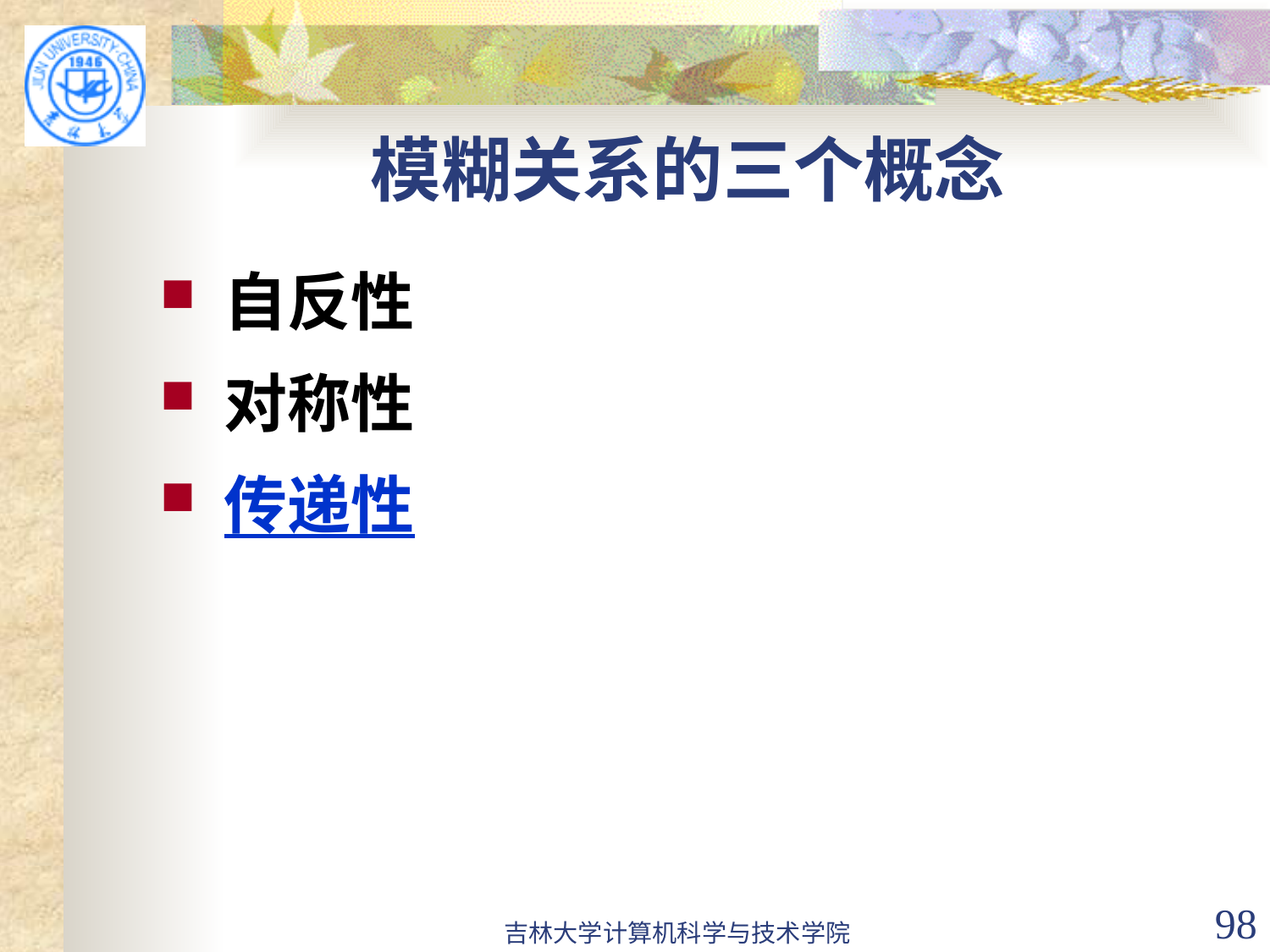

# 模糊关系的三个概念
自反性
对称性
传递性
吉林大学计算机科学与技术学院
98